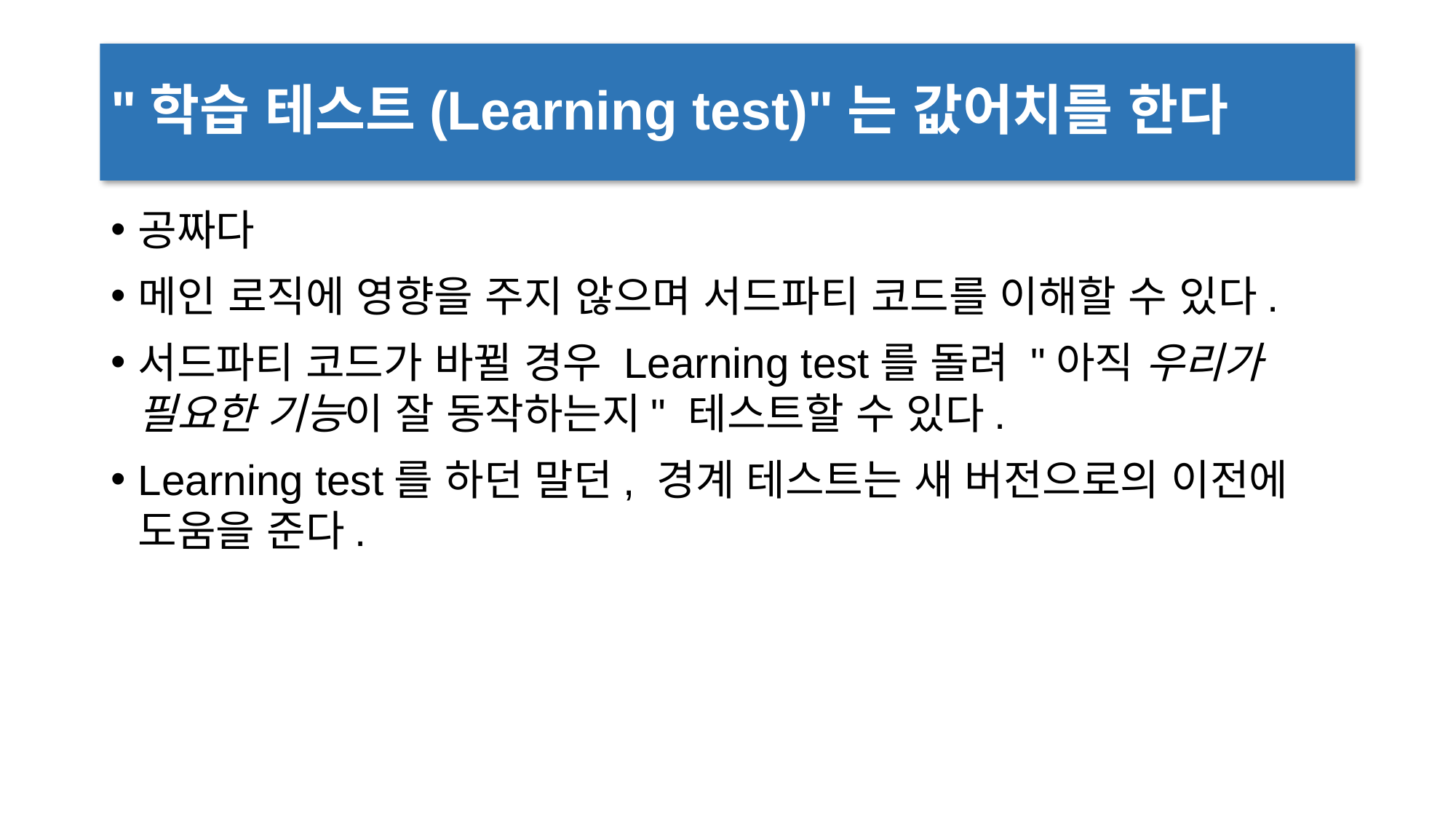

# "학습 테스트(Learning test)"는 값어치를 한다
공짜다
메인 로직에 영향을 주지 않으며 서드파티 코드를 이해할 수 있다.
서드파티 코드가 바뀔 경우 Learning test를 돌려 "아직 우리가 필요한 기능이 잘 동작하는지" 테스트할 수 있다.
Learning test를 하던 말던, 경계 테스트는 새 버전으로의 이전에 도움을 준다.